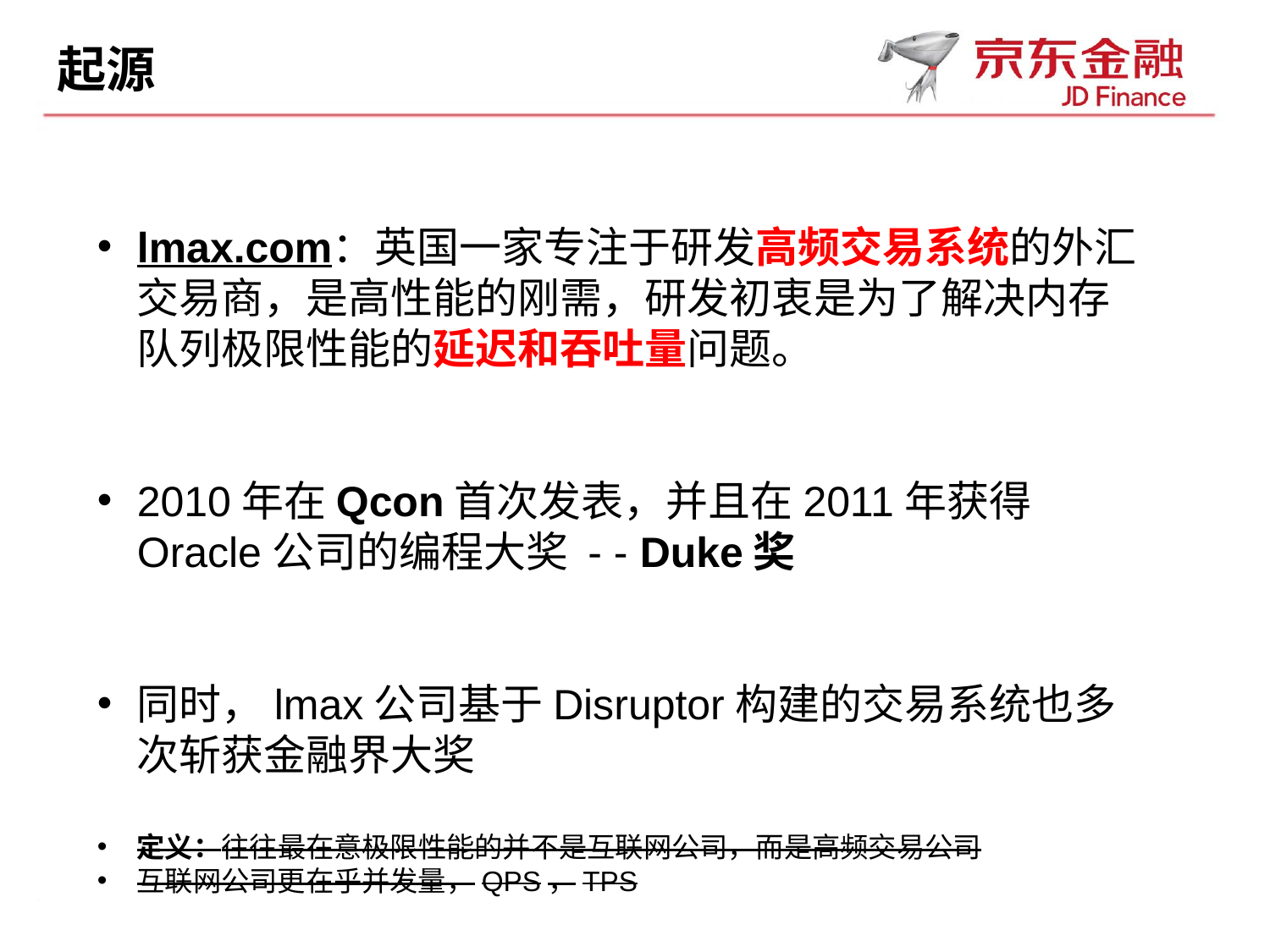

起源

lmax.com：英国一家专注于研发高频交易系统的外汇交易商，是高性能的刚需，研发初衷是为了解决内存队列极限性能的延迟和吞吐量问题。

2010年在Qcon首次发表，并且在2011年获得Oracle公司的编程大奖 - - Duke奖

同时，lmax公司基于Disruptor构建的交易系统也多次斩获金融界大奖

定义：往往最在意极限性能的并不是互联网公司，而是高频交易公司
互联网公司更在乎并发量，QPS，TPS